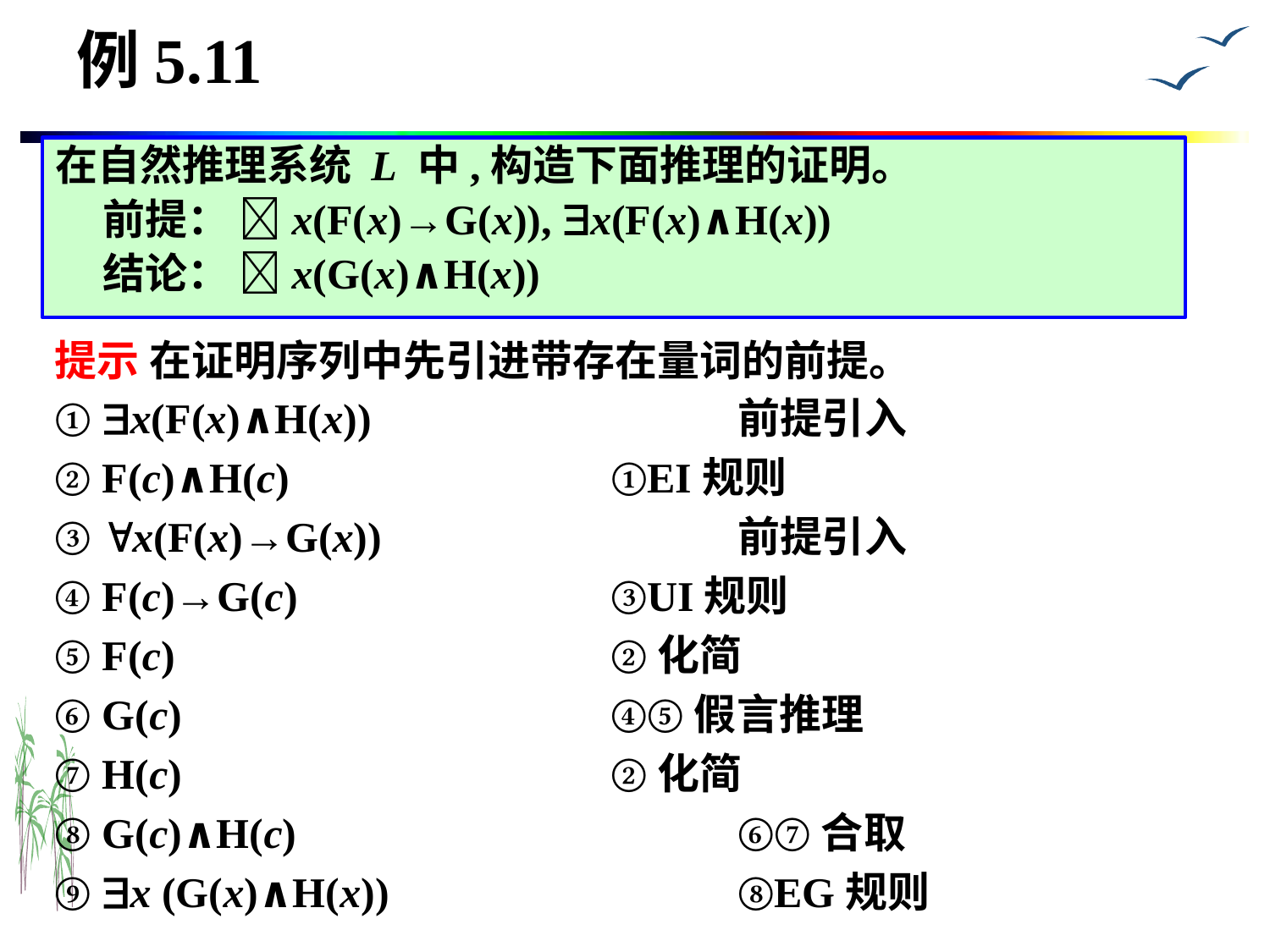

# 例5.11
在自然推理系统 L 中,构造下面推理的证明。
	前提： ∀x(F(x)→G(x)), ∃x(F(x)∧H(x))
	结论： ∃x(G(x)∧H(x))
提示 在证明序列中先引进带存在量词的前提。
① ∃x(F(x)∧H(x))  			前提引入
② F(c)∧H(c)     			①EI规则
③ ∀x(F(x)→G(x))  			前提引入
④ F(c)→G(c)     			③UI规则
⑤ F(c)             			②化简
⑥ G(c)             			④⑤假言推理
⑦ H(c)             			②化简
⑧ G(c)∧H(c)       			⑥⑦合取
⑨ ∃x (G(x)∧H(x)) 			⑧EG规则